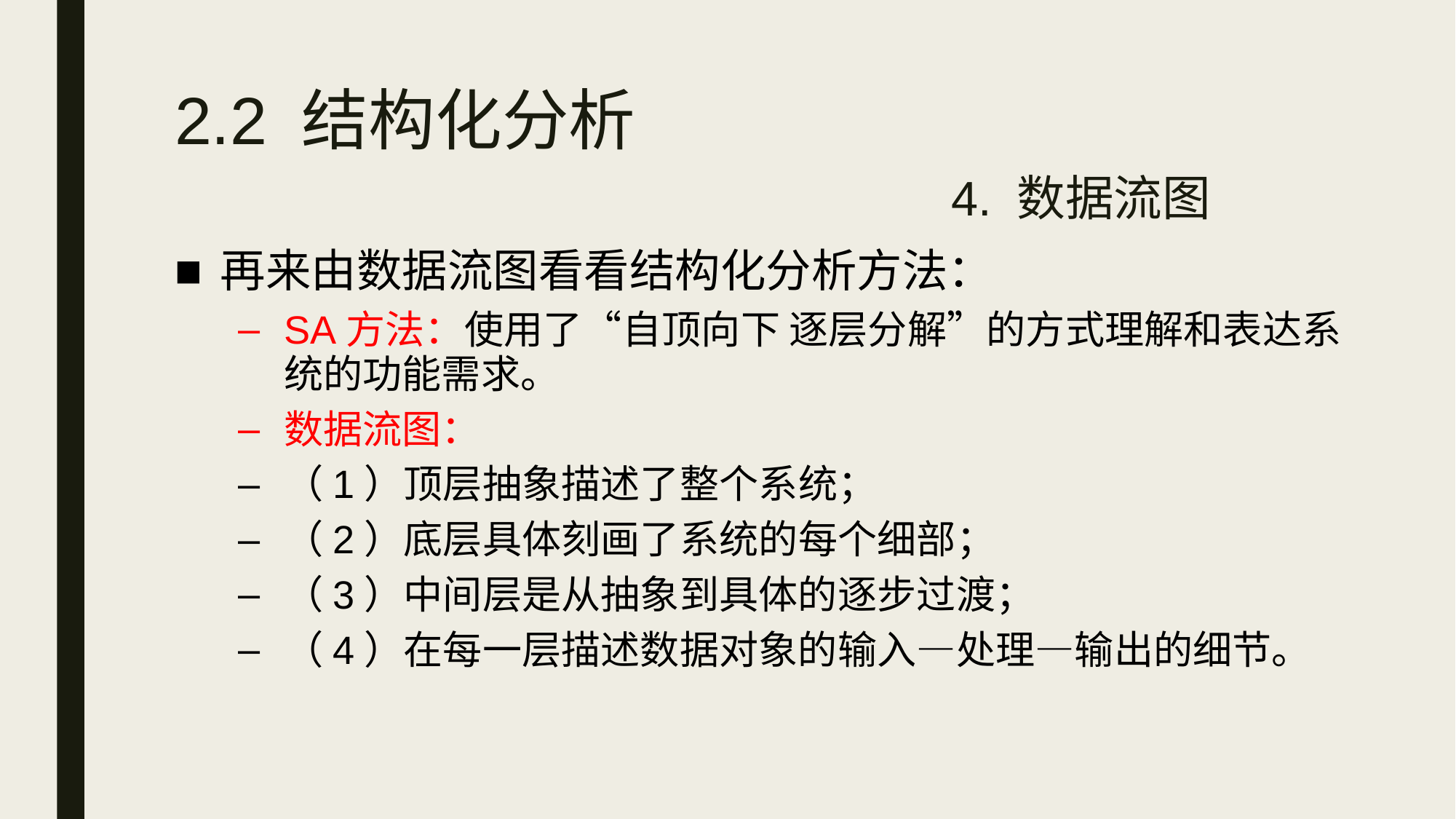

# 2.2 结构化分析 4. 数据流图
再来由数据流图看看结构化分析方法：
SA方法：使用了“自顶向下 逐层分解”的方式理解和表达系统的功能需求。
数据流图：
（1）顶层抽象描述了整个系统；
（2）底层具体刻画了系统的每个细部；
（3）中间层是从抽象到具体的逐步过渡；
（4）在每一层描述数据对象的输入—处理—输出的细节。